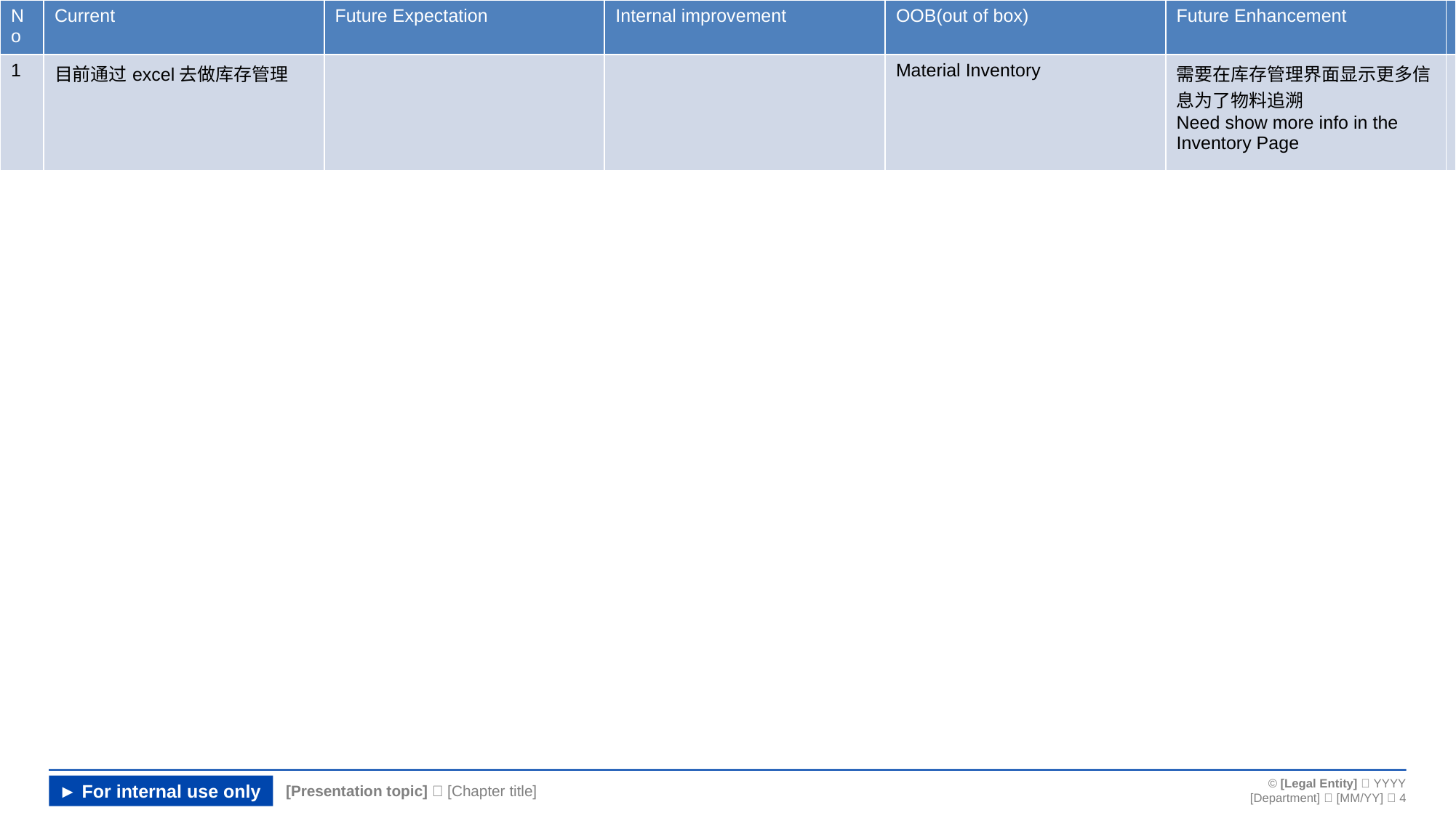

| No | Current | Future Expectation | Internal improvement | OOB(out of box) | Future Enhancement |  |
| --- | --- | --- | --- | --- | --- | --- |
| 1 | 目前通过excel去做库存管理 |  |  | Material Inventory | 需要在库存管理界面显示更多信息为了物料追溯 Need show more info in the Inventory Page | MES自动检查库存所有物料是否超过7天，若超过，则自动提示需要退仓，自动打印相关退料标签，并做相应扣减冲账 |
#